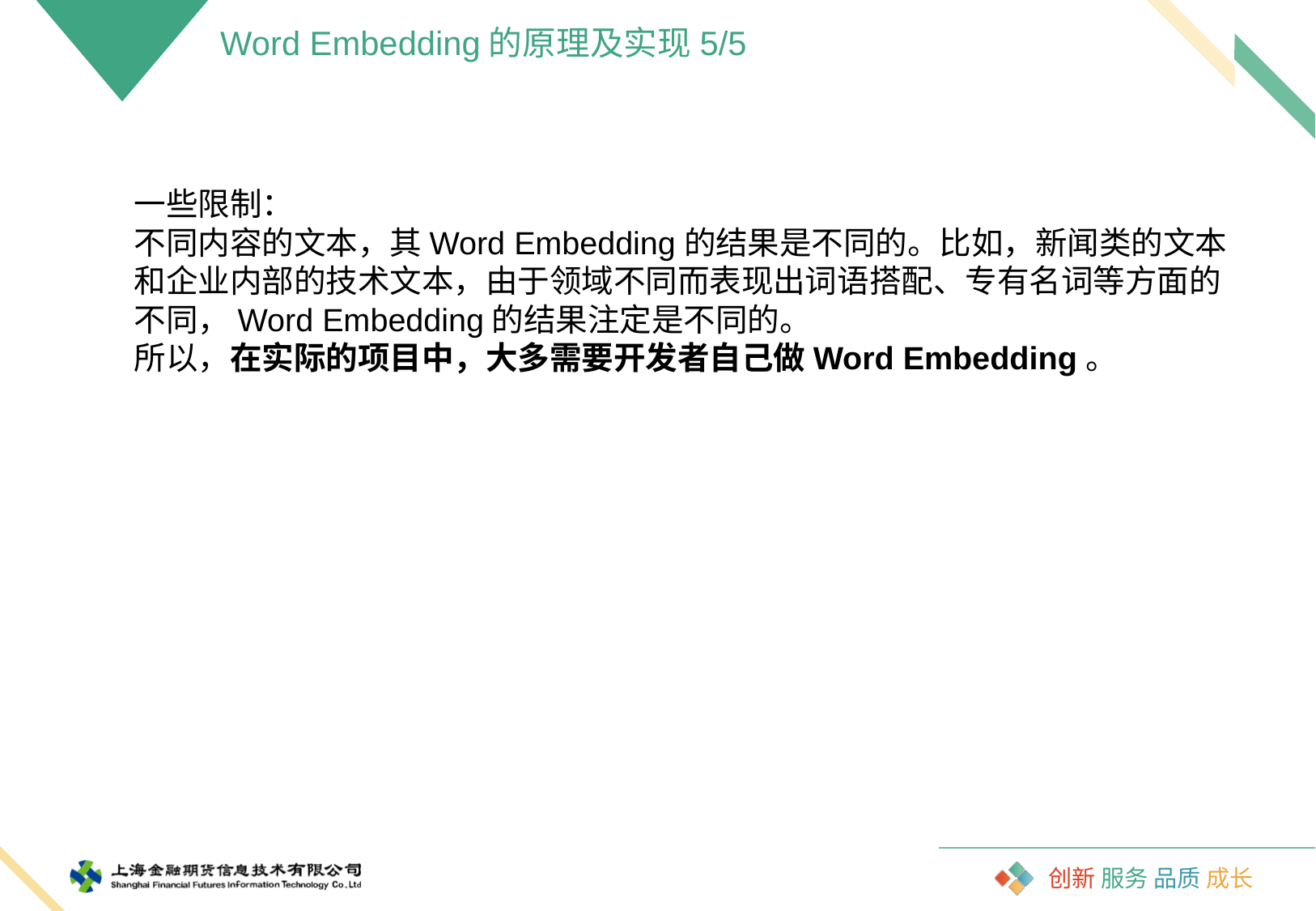

Word Embedding的原理及实现5/5
一些限制：
不同内容的文本，其Word Embedding的结果是不同的。比如，新闻类的文本和企业内部的技术文本，由于领域不同而表现出词语搭配、专有名词等方面的不同，Word Embedding的结果注定是不同的。
所以，在实际的项目中，大多需要开发者自己做Word Embedding。